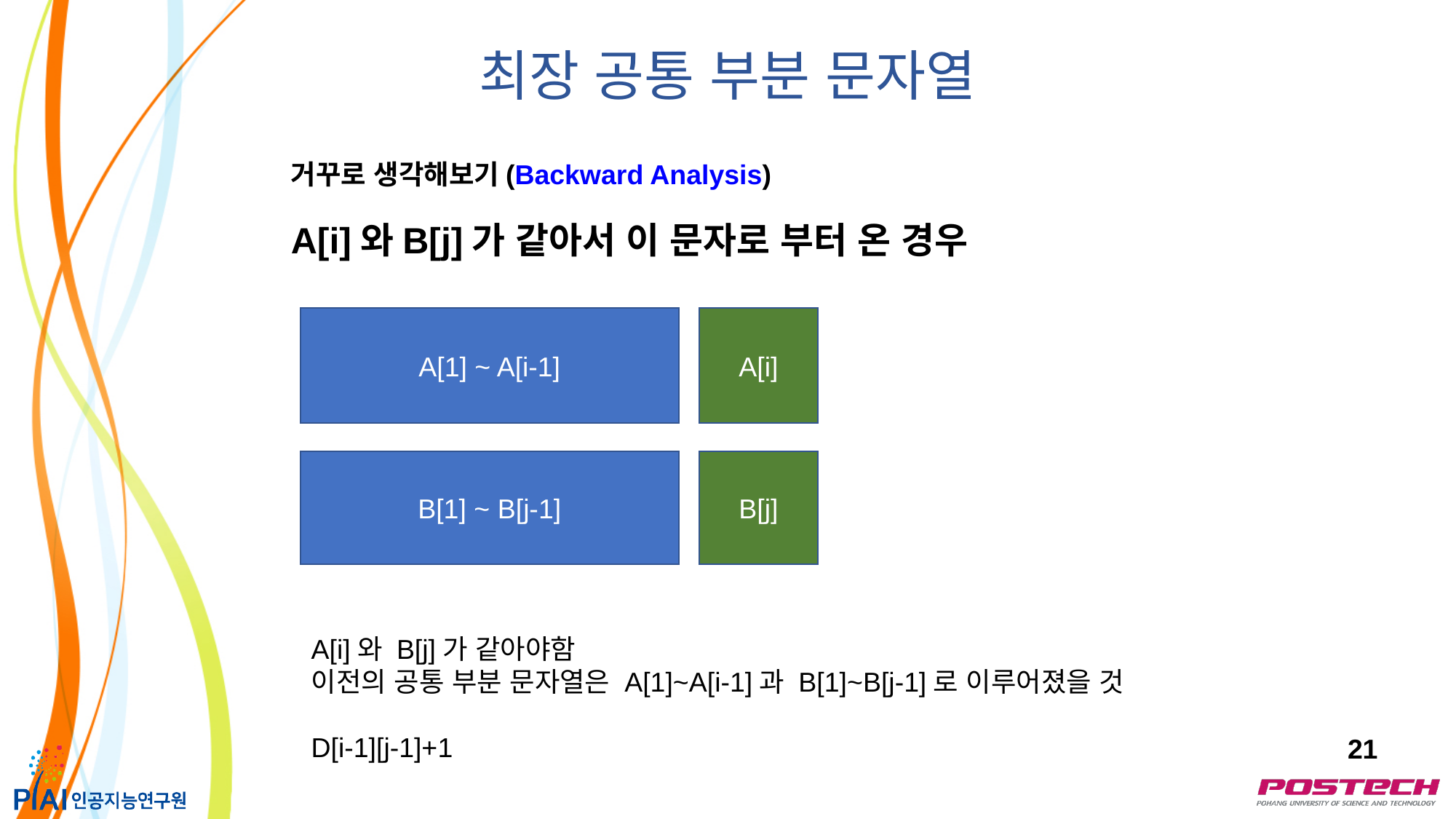

최장 공통 부분 문자열
거꾸로 생각해보기(Backward Analysis)
A[i]와B[j]가 같아서 이 문자로 부터 온 경우

A[1] ~ A[i-1]
A[i]
B[1] ~ B[j-1]
B[j]
A[i]와 B[j]가 같아야함
이전의 공통 부분 문자열은 A[1]~A[i-1]과 B[1]~B[j-1]로 이루어졌을 것

D[i-1][j-1]+1